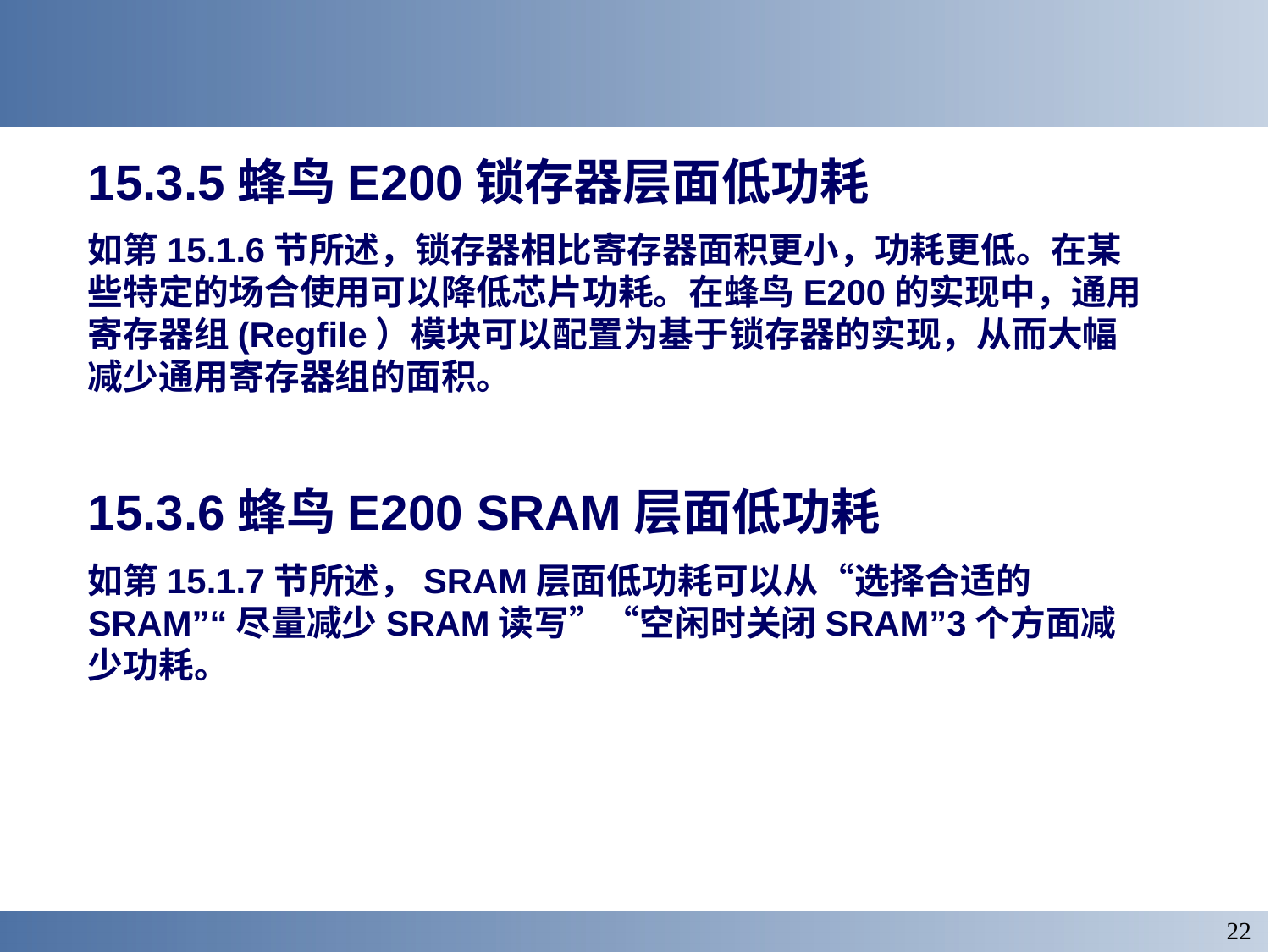

15.3.5蜂鸟E200锁存器层面低功耗
如第15.1.6节所述，锁存器相比寄存器面积更小，功耗更低。在某些特定的场合使用可以降低芯片功耗。在蜂鸟E200的实现中，通用寄存器组(Regfile）模块可以配置为基于锁存器的实现，从而大幅减少通用寄存器组的面积。

15.3.6蜂鸟E200 SRAM层面低功耗
如第15.1.7节所述，SRAM层面低功耗可以从“选择合适的SRAM”“尽量减少SRAM读写”“空闲时关闭SRAM”3个方面减少功耗。